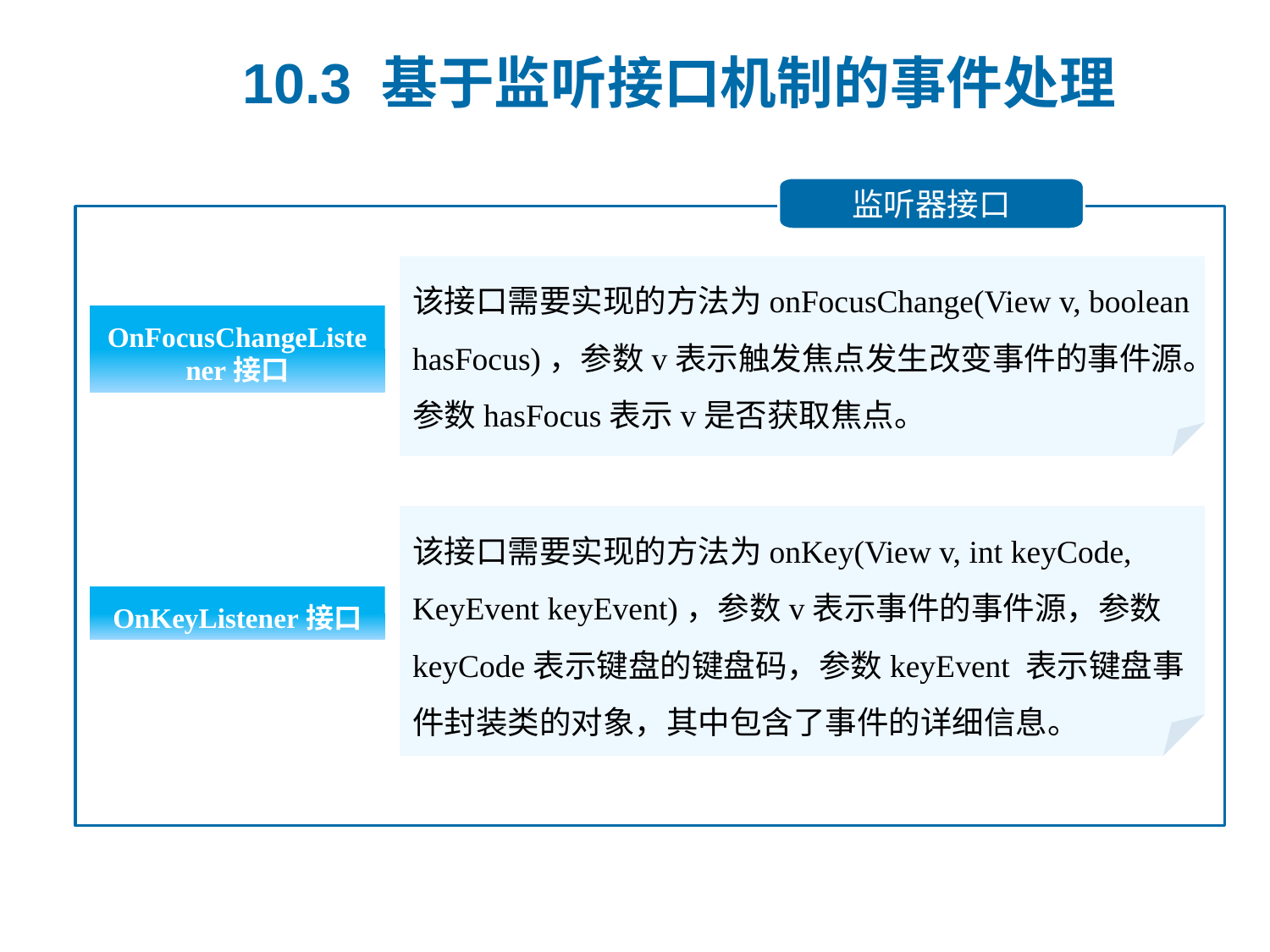

10.3 基于监听接口机制的事件处理
监听器接口

该接口需要实现的方法为onFocusChange(View v, boolean hasFocus)，参数v表示触发焦点发生改变事件的事件源。参数hasFocus表示v是否获取焦点。

OnFocusChangeListener接口
该接口需要实现的方法为onKey(View v, int keyCode, KeyEvent keyEvent)，参数v表示事件的事件源，参数keyCode表示键盘的键盘码，参数keyEvent 表示键盘事件封装类的对象，其中包含了事件的详细信息。

OnKeyListener接口